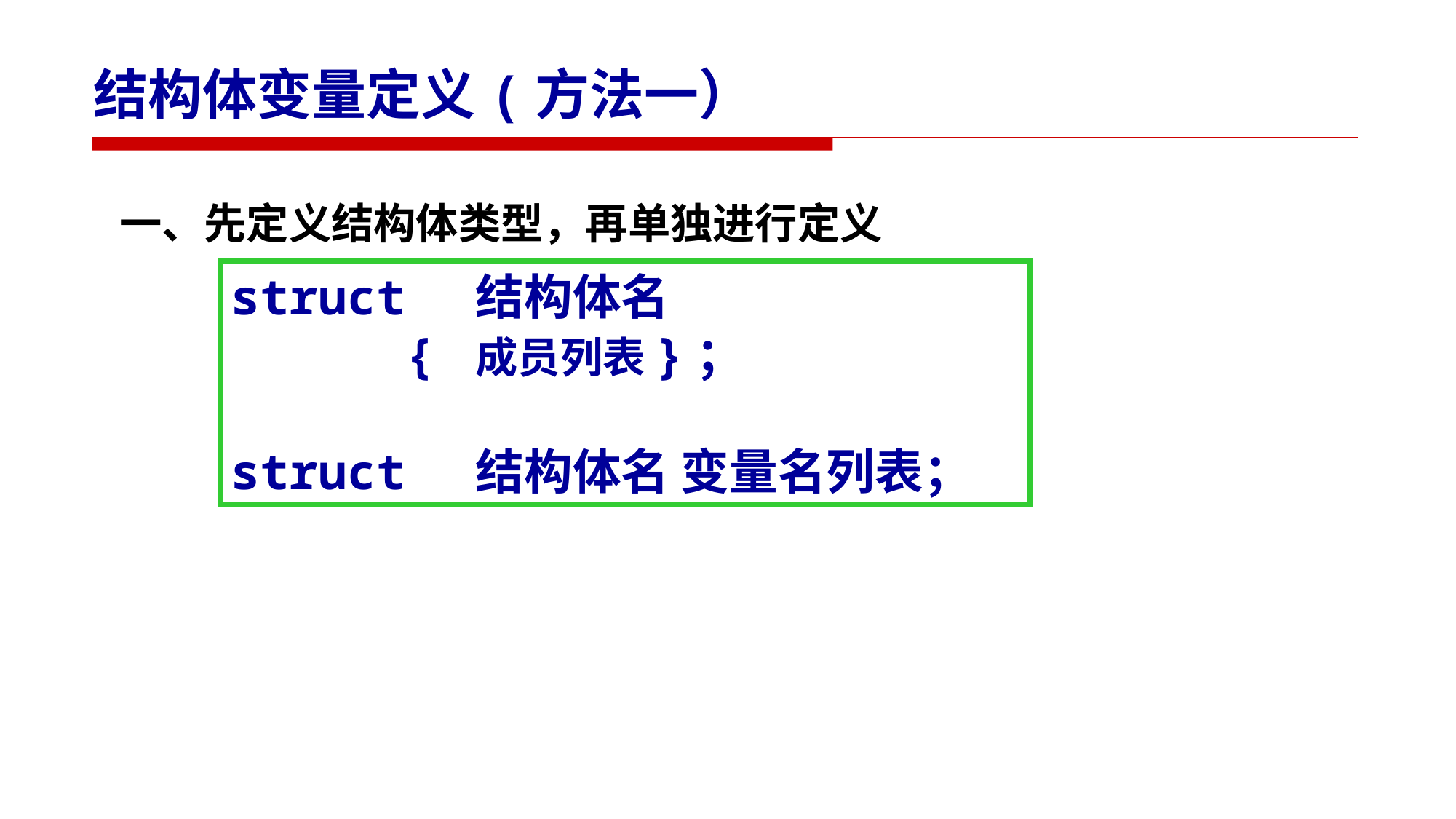

# 结构体变量定义(方法一）
一、先定义结构体类型，再单独进行定义

struct  结构体名
      { 成员列表}；

struct  结构体名 变量名列表；